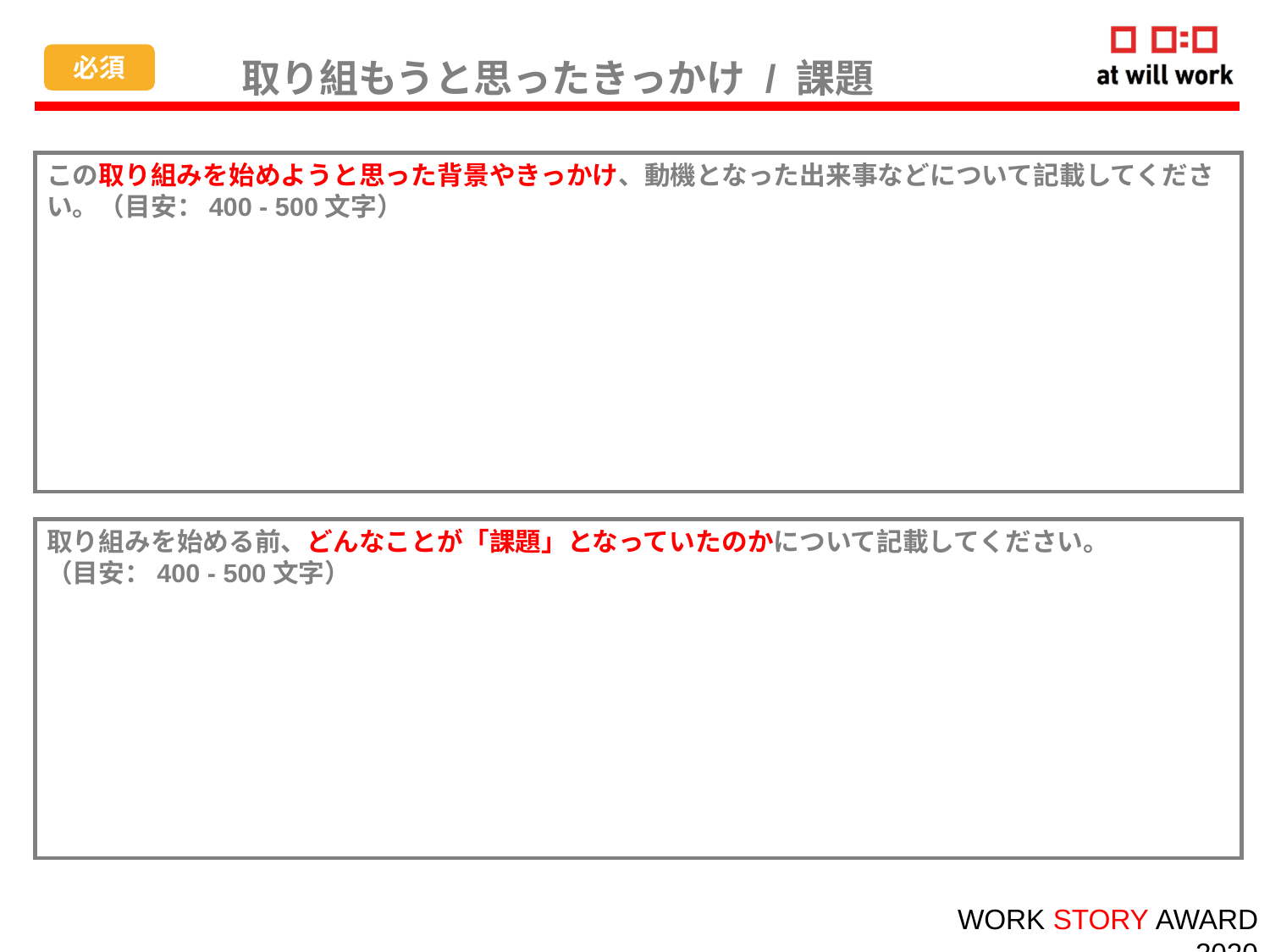

必須
# 取り組もうと思ったきっかけ / 課題
この取り組みを始めようと思った背景やきっかけ、動機となった出来事などについて記載してください。（目安：400 - 500文字）

取り組みを始める前、どんなことが「課題」となっていたのかについて記載してください。
（目安：400 - 500文字）